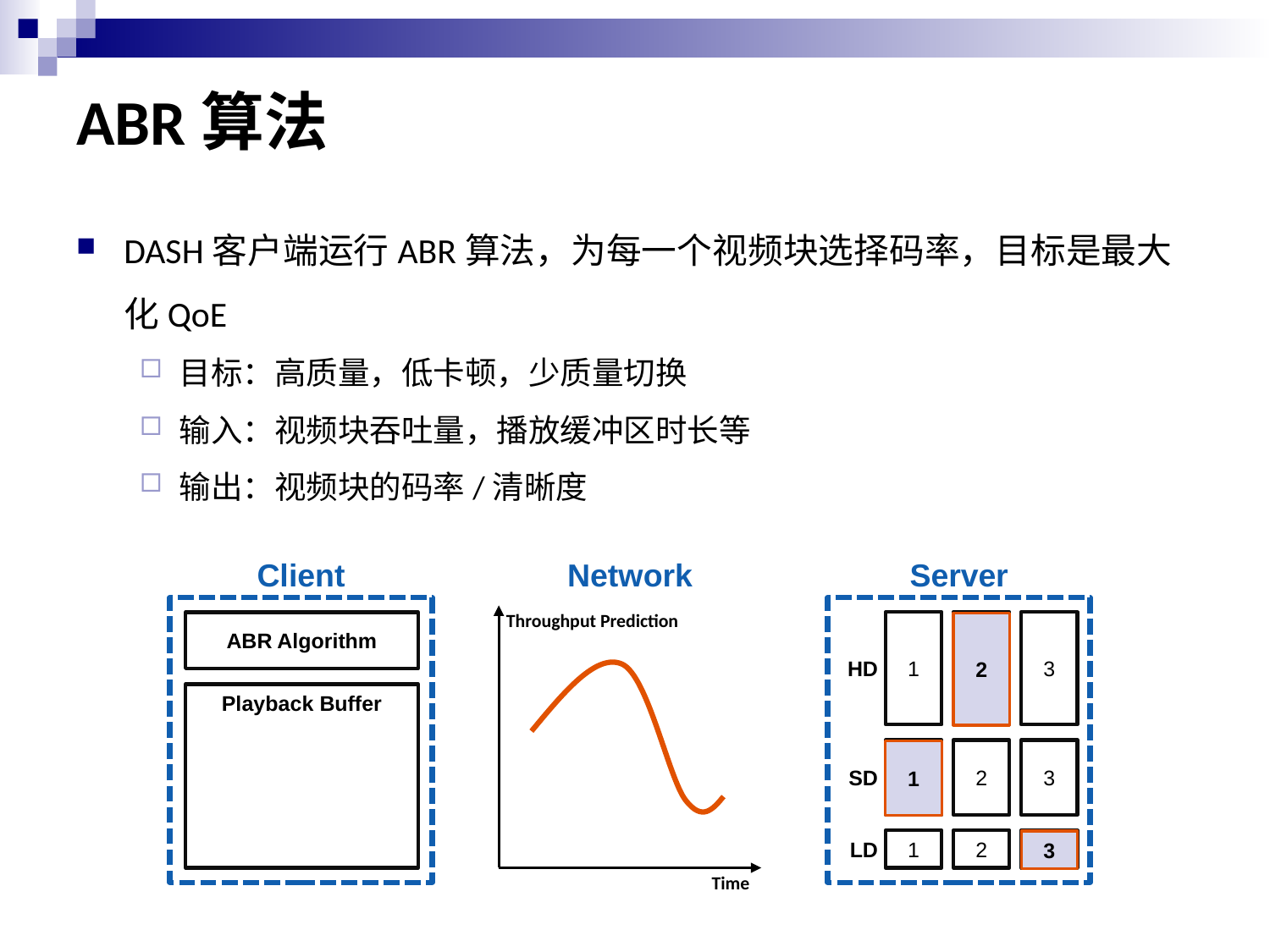

# ABR算法
DASH客户端运行ABR算法，为每一个视频块选择码率，目标是最大化QoE
目标：高质量，低卡顿，少质量切换
输入：视频块吞吐量，播放缓冲区时长等
输出：视频块的码率/清晰度
Client

ABR Algorithm
Playback Buffer
Network
Server

HD
1
2
3
SD
1
2
3
LD
1
2
3
Throughput Prediction
2

1
3
Time
12